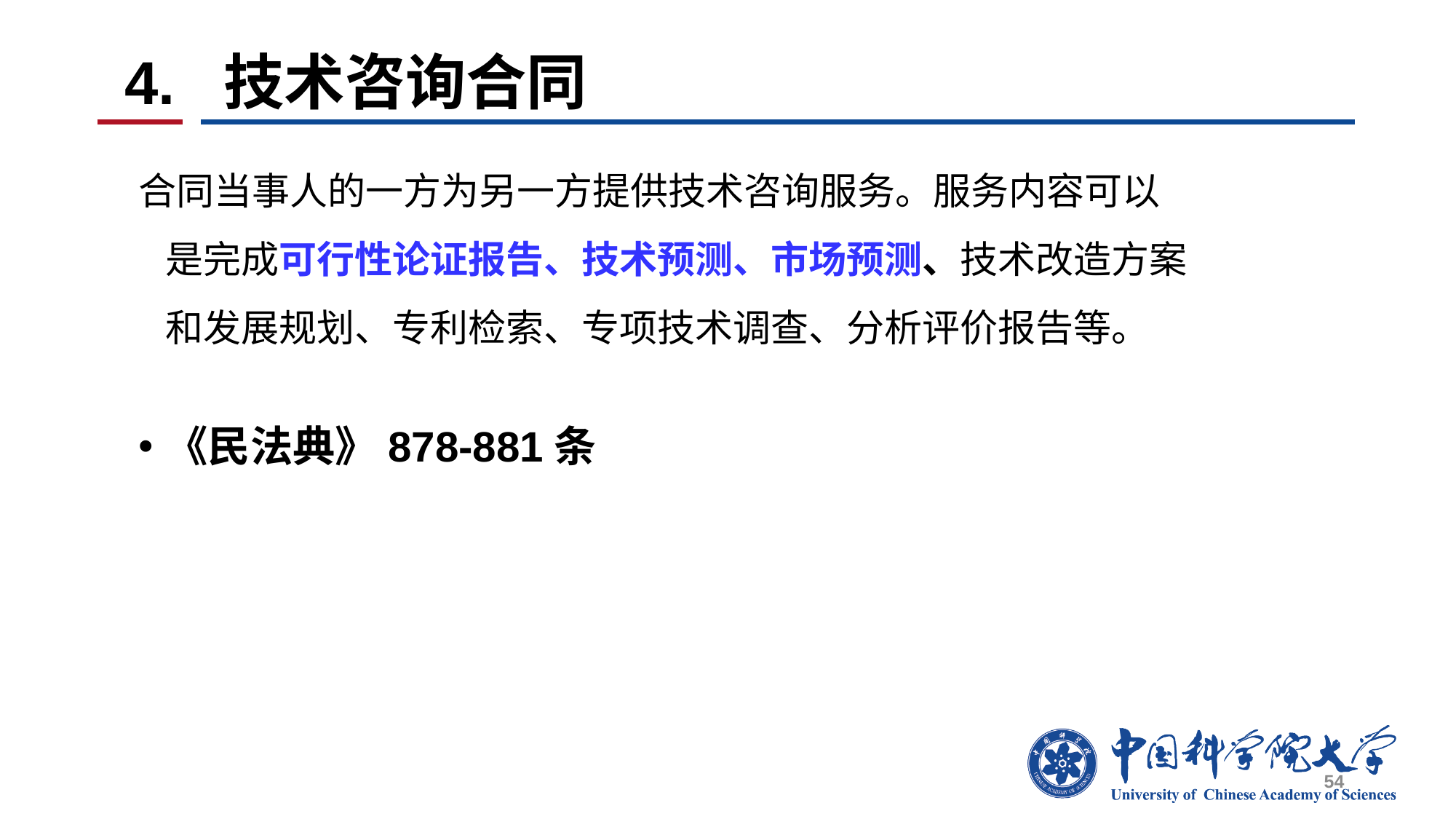

# 4.  技术咨询合同
合同当事人的一方为另一方提供技术咨询服务。服务内容可以是完成可行性论证报告、技术预测、市场预测、技术改造方案和发展规划、专利检索、专项技术调查、分析评价报告等。

《民法典》878-881条

54